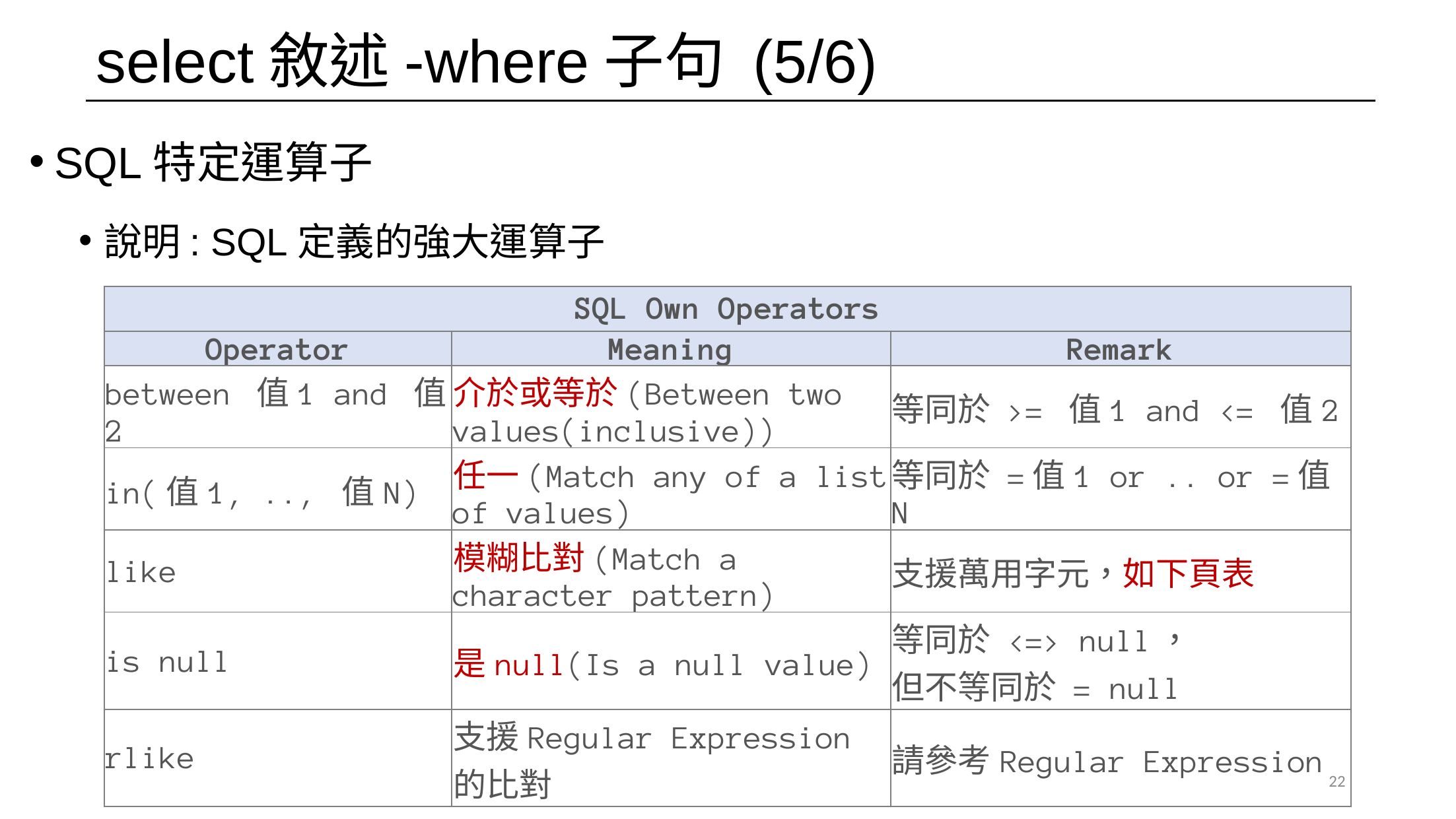

# select敘述-where子句 (5/6)
SQL特定運算子
說明: SQL定義的強大運算子
| SQL Own Operators |  |  |
| --- | --- | --- |
| Operator | Meaning | Remark |
| between 值1 and 值2 | 介於或等於(Between two values(inclusive)) | 等同於 >= 值1 and <= 值2 |
| in(值1, .., 值N) | 任一(Match any of a list of values) | 等同於 =值1 or .. or =值N |
| like | 模糊比對(Match a character pattern) | 支援萬用字元，如下頁表 |
| is null | 是null(Is a null value) | 等同於 <=> null， 但不等同於 = null |
| rlike | 支援Regular Expression的比對 | 請參考Regular Expression |
22